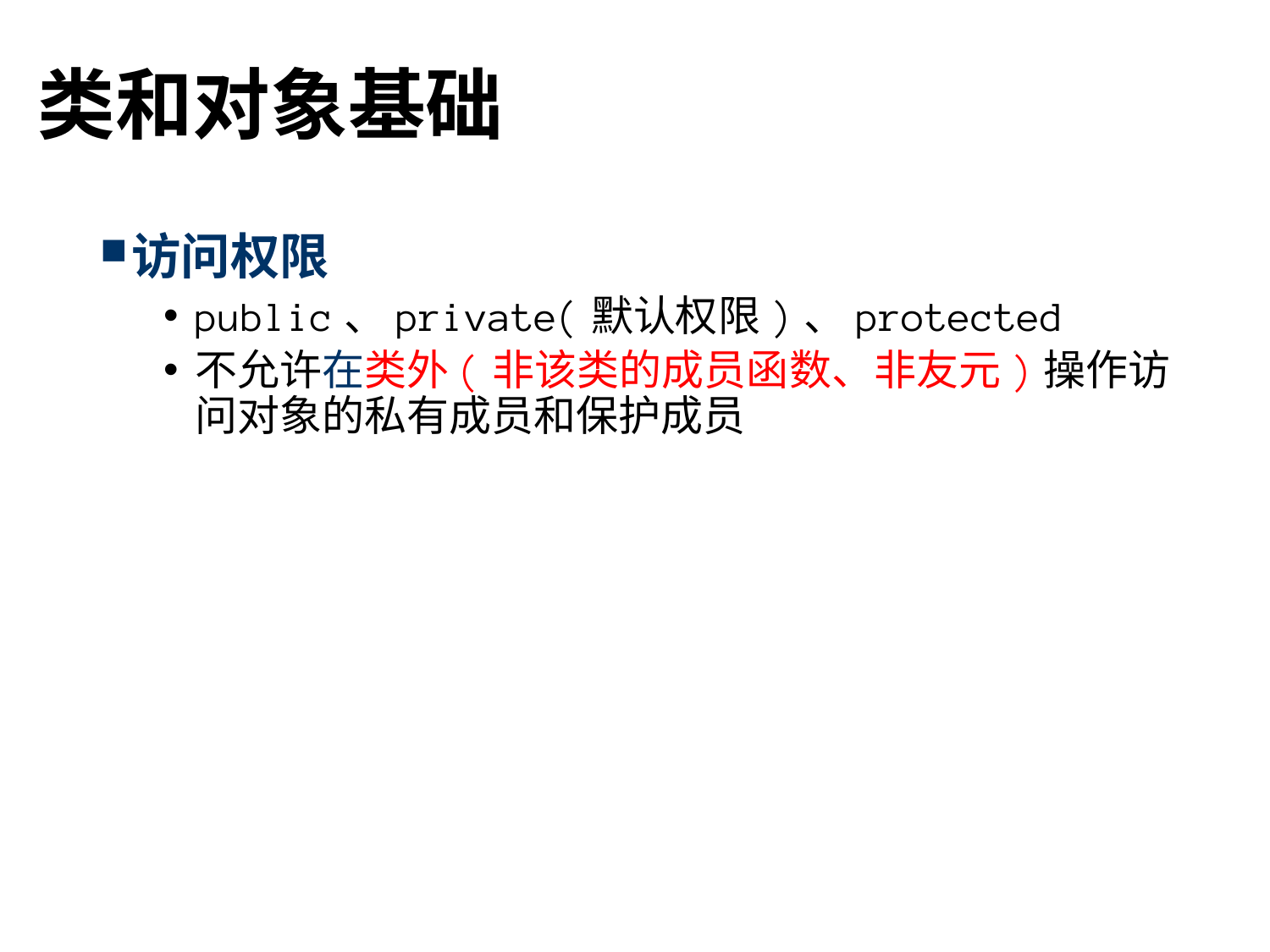

# 类和对象基础
访问权限
public、private(默认权限)、protected
不允许在类外(非该类的成员函数、非友元)操作访问对象的私有成员和保护成员